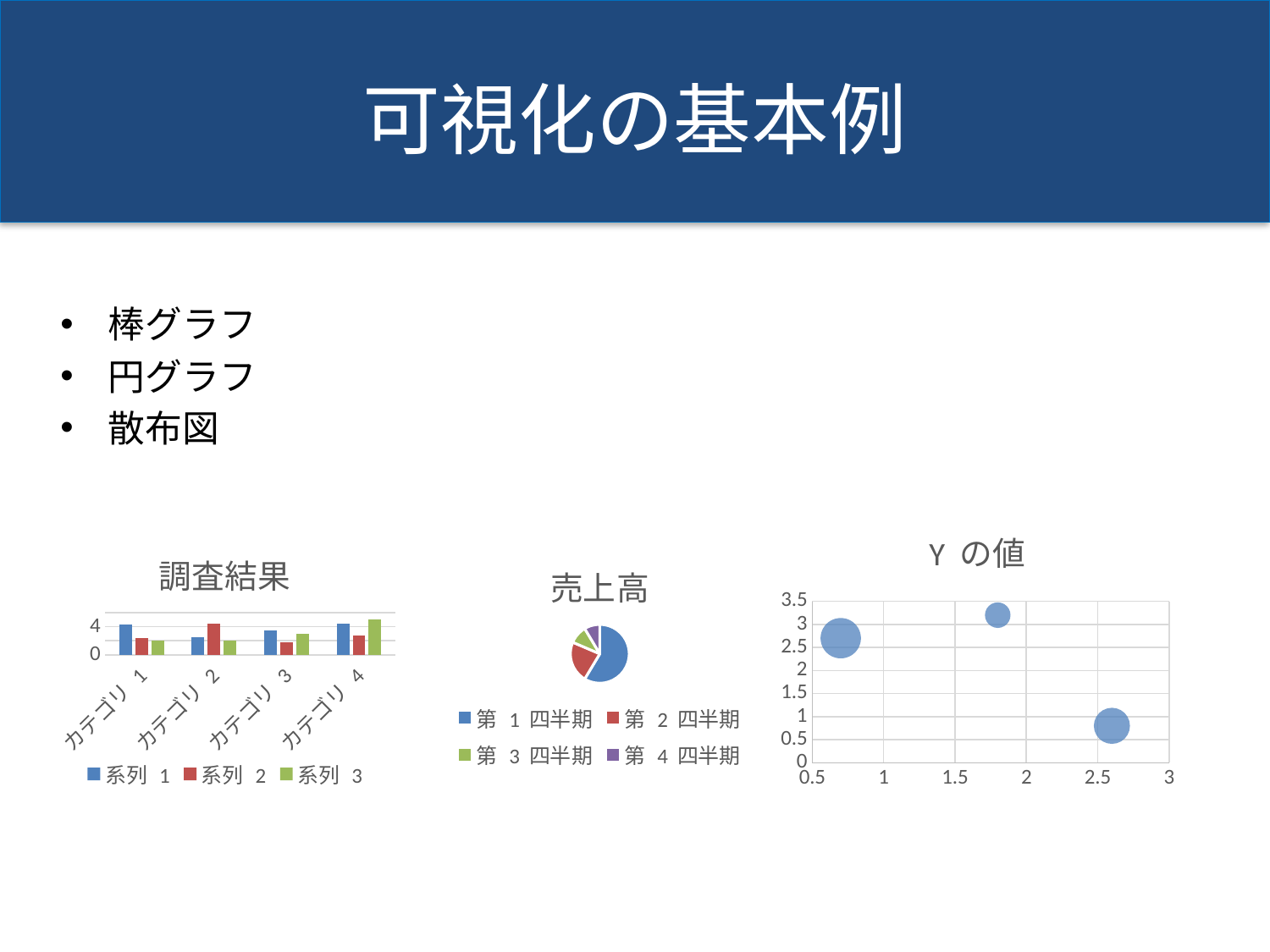

# 可視化の基本例
棒グラフ
円グラフ
散布図

### Chart:

| Category | Y の値 |
|---|---|

### Chart: 調査結果

| Category | 系列 1 | 系列 2 | 系列 3 |
|---|---|---|---|
| カテゴリ 1 | 4.3 | 2.4 | 2.0 |
| カテゴリ 2 | 2.5 | 4.4 | 2.0 |
| カテゴリ 3 | 3.5 | 1.8 | 3.0 |
| カテゴリ 4 | 4.5 | 2.8 | 5.0 |

### Chart: 売上高

| Category | 売上高 |
|---|---|
| 第 1 四半期 | 8.2 |
| 第 2 四半期 | 3.2 |
| 第 3 四半期 | 1.4 |
| 第 4 四半期 | 1.2 |